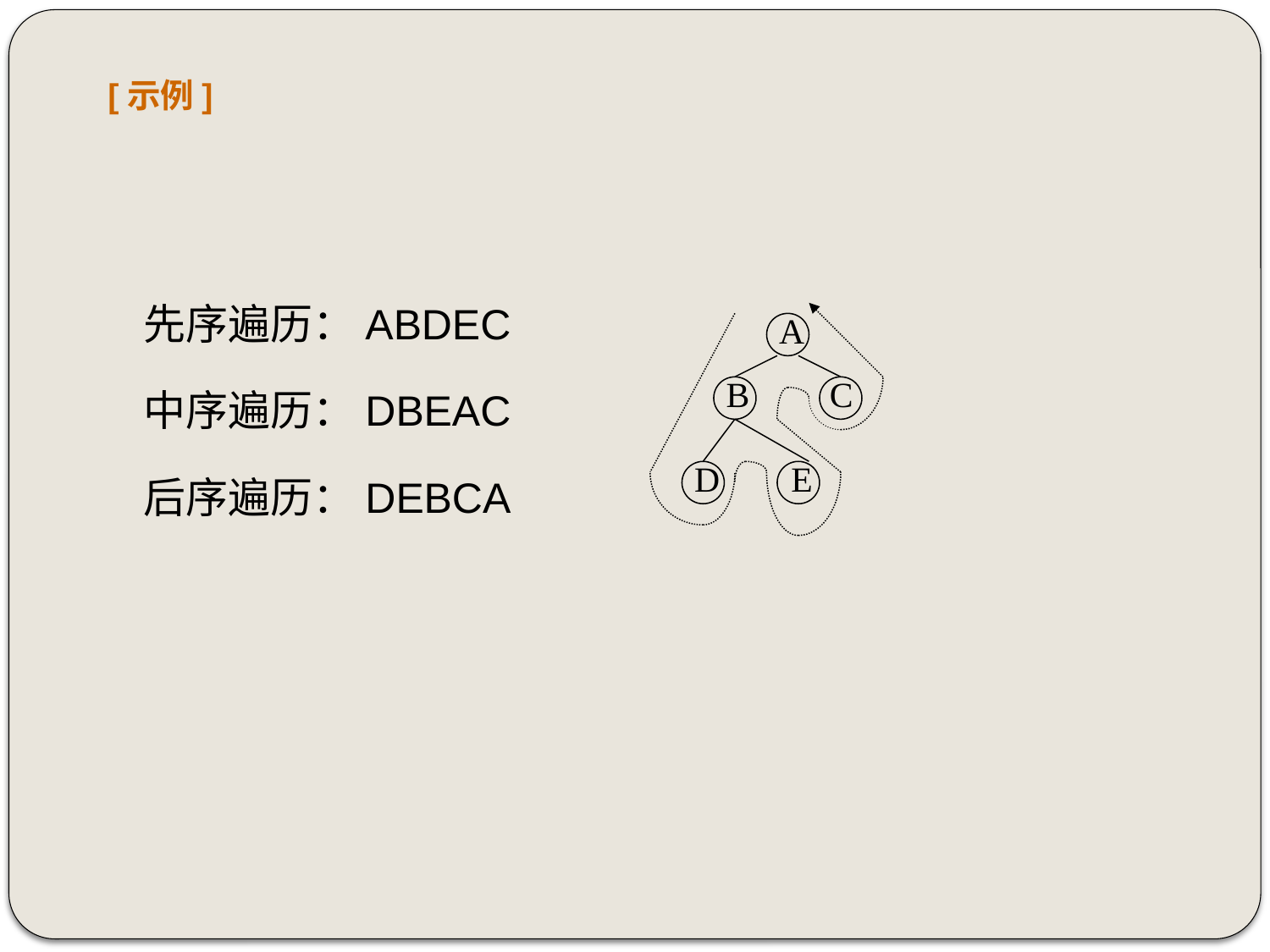

# [示例]
先序遍历：ABDEC
中序遍历：DBEAC
后序遍历：DEBCA

A

B         C

D        E